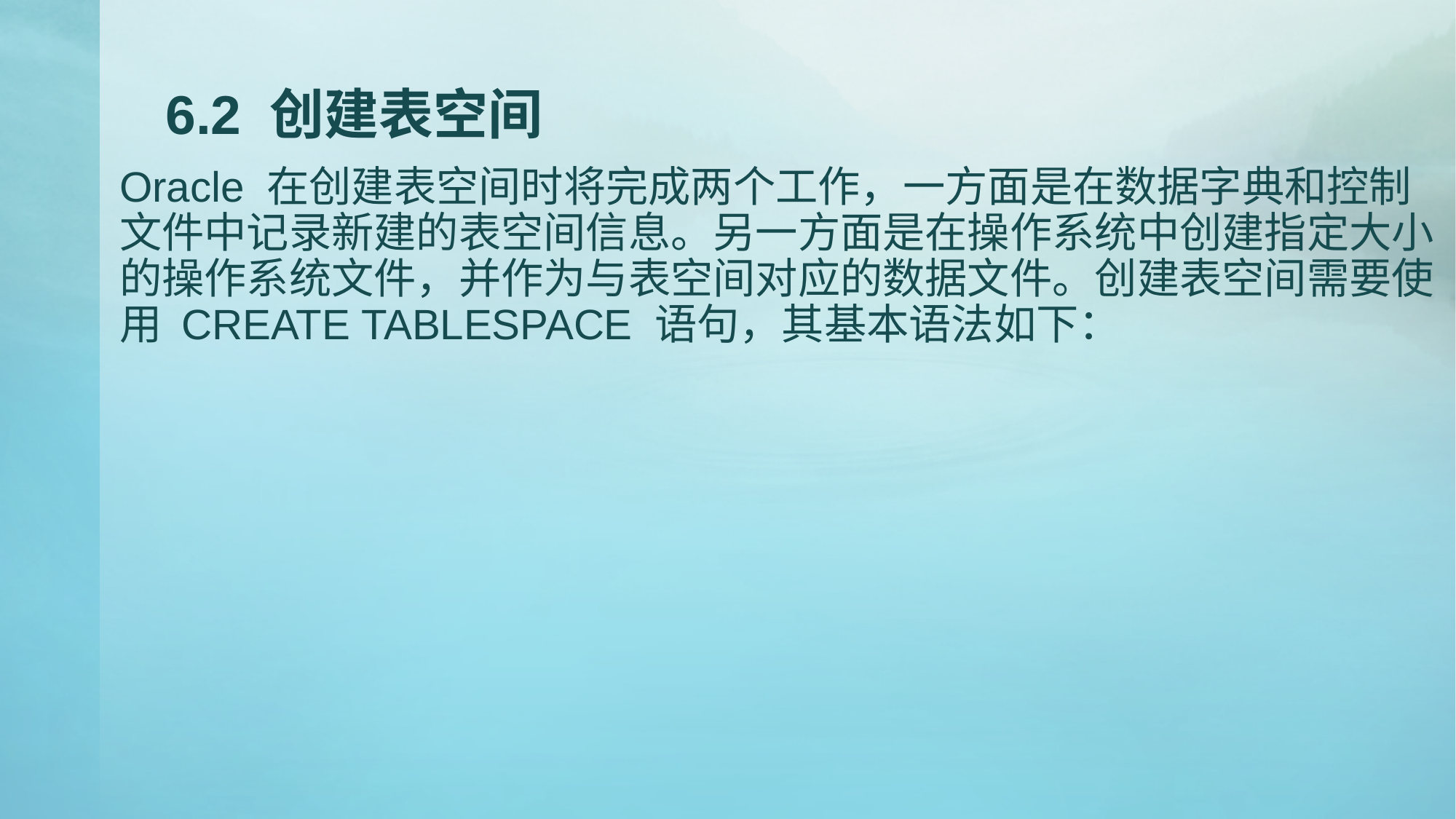

# 6.2 创建表空间
Oracle 在创建表空间时将完成两个工作，一方面是在数据字典和控制文件中记录新建的表空间信息。另一方面是在操作系统中创建指定大小的操作系统文件，并作为与表空间对应的数据文件。创建表空间需要使用 CREATE TABLESPACE 语句，其基本语法如下：